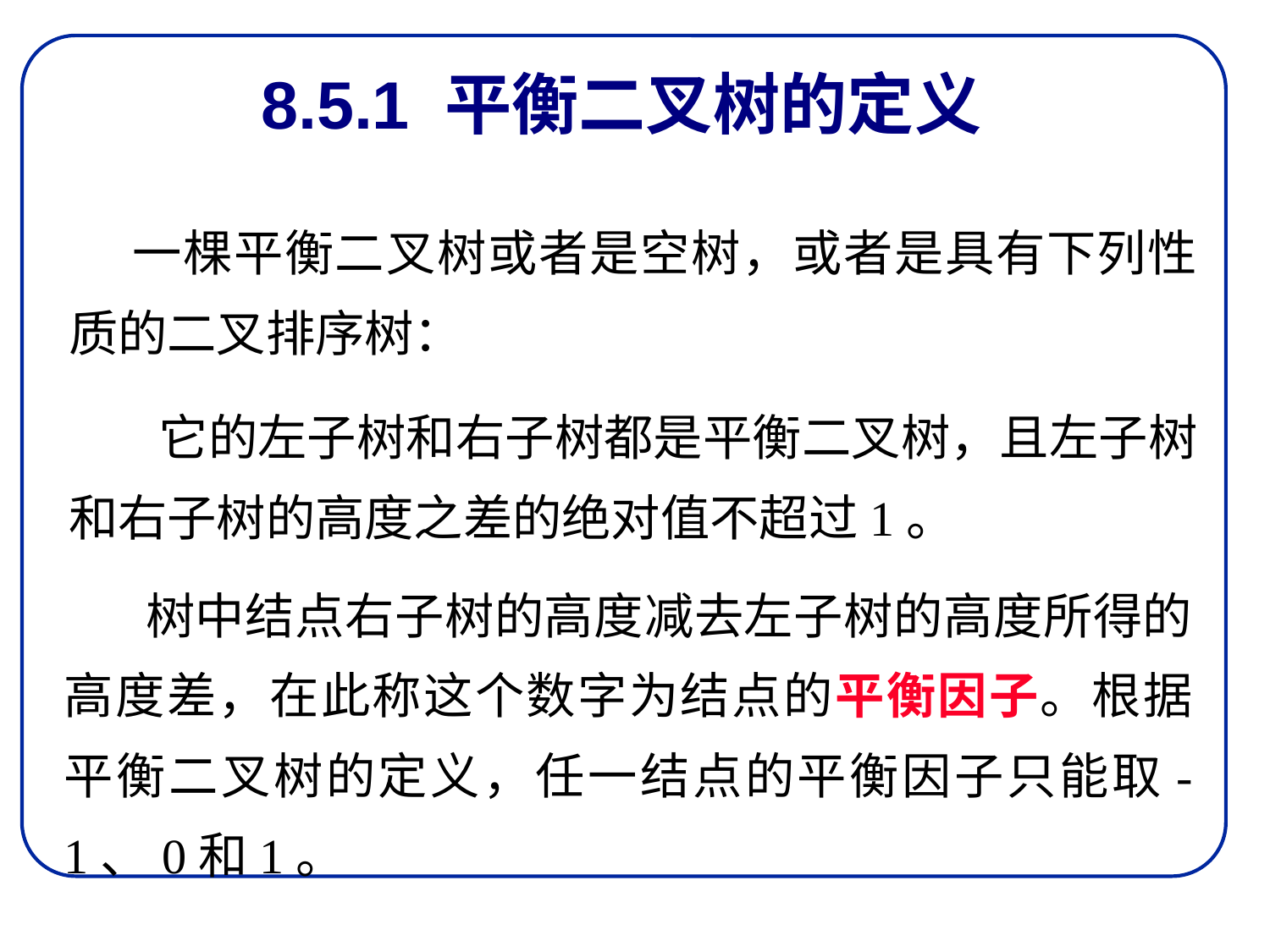

# 8.5.1 平衡二叉树的定义
    一棵平衡二叉树或者是空树，或者是具有下列性质的二叉排序树：
       它的左子树和右子树都是平衡二叉树，且左子树和右子树的高度之差的绝对值不超过1。
      树中结点右子树的高度减去左子树的高度所得的高度差，在此称这个数字为结点的平衡因子。根据平衡二叉树的定义，任一结点的平衡因子只能取-1、0和1。